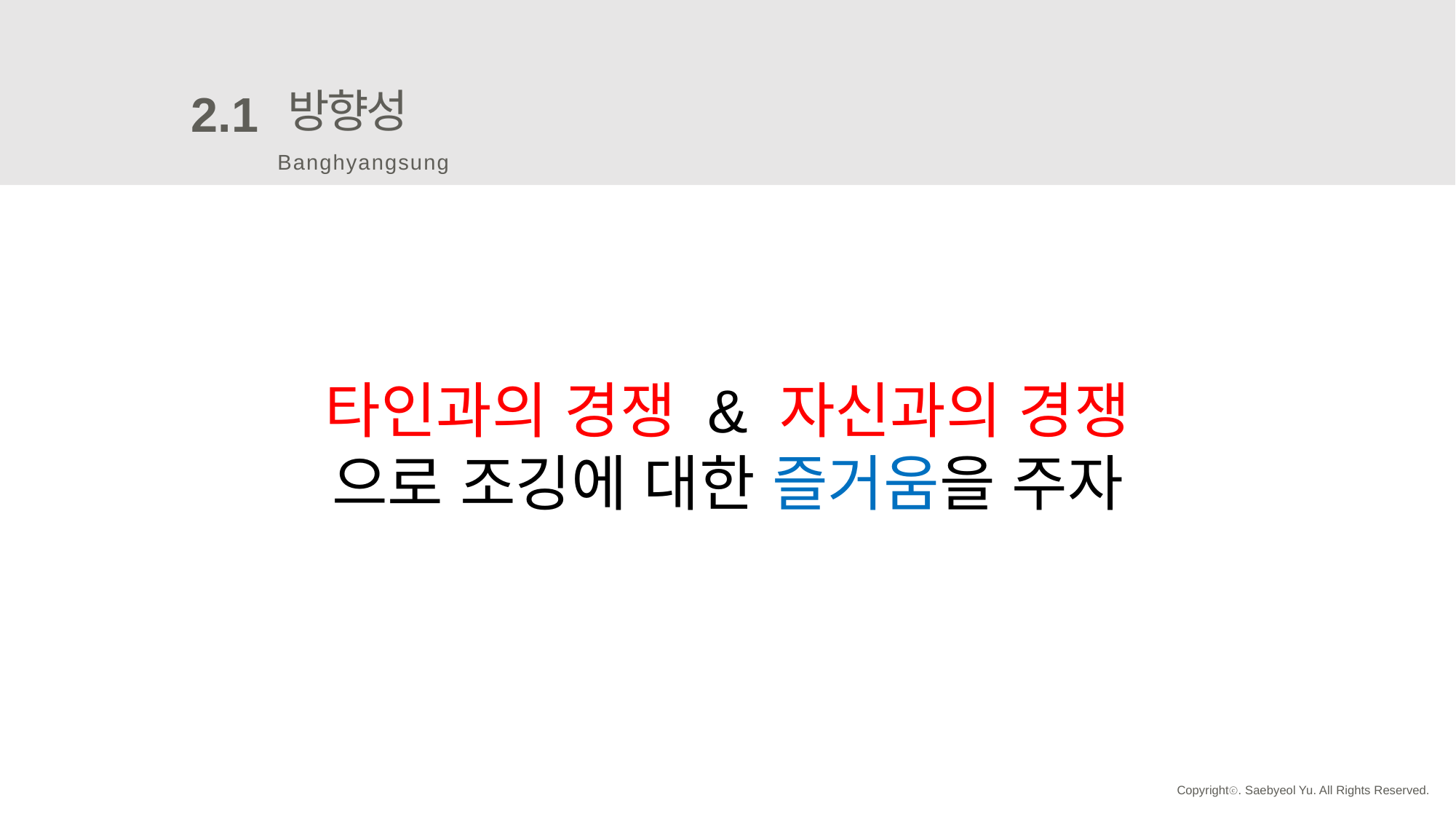

방향성
2.1
B a n g h y a n g s u n g
타인과의 경쟁 & 자신과의 경쟁
으로 조깅에 대한 즐거움을 주자